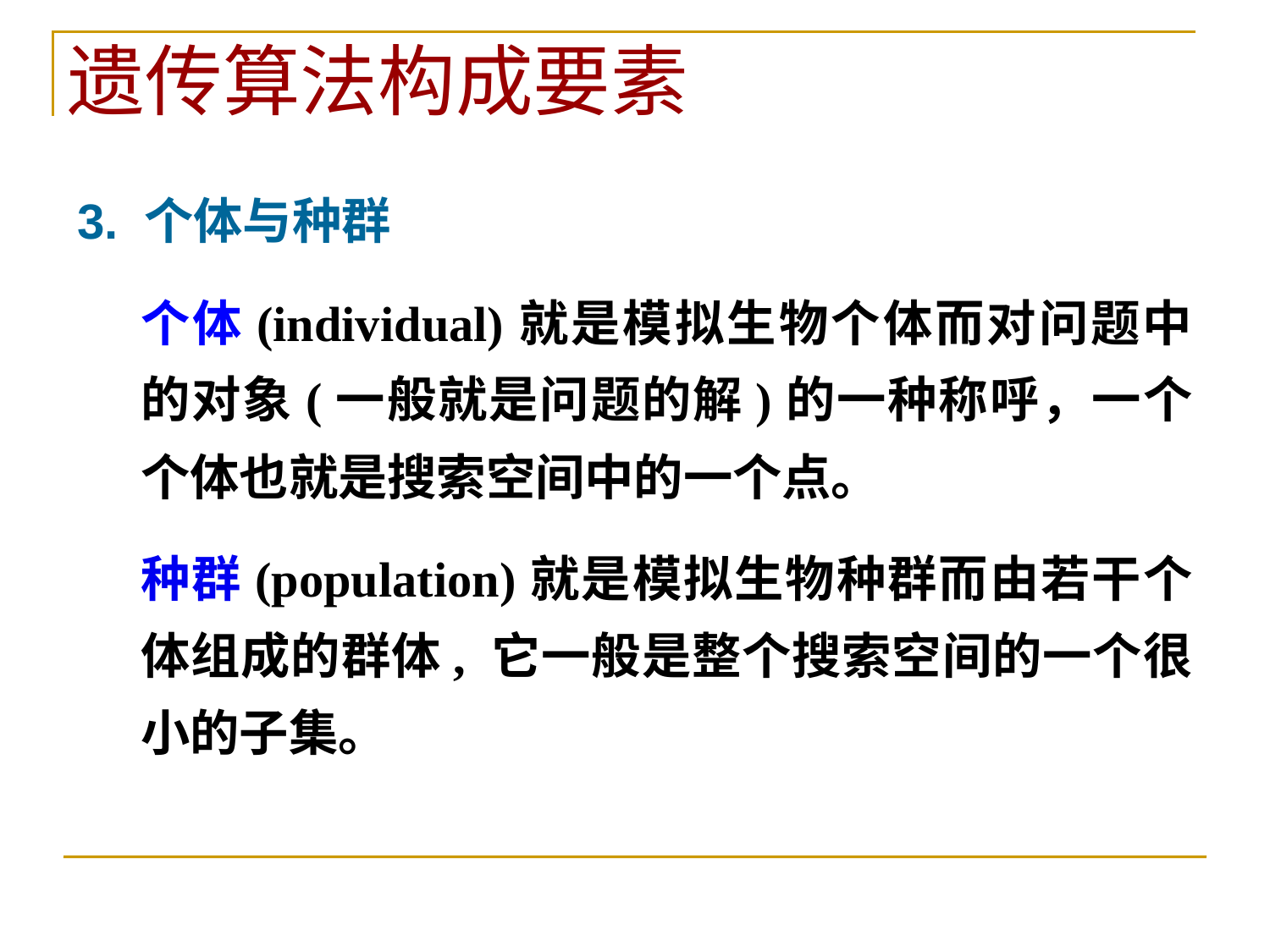

遗传算法构成要素
3. 个体与种群
个体(individual)就是模拟生物个体而对问题中的对象(一般就是问题的解)的一种称呼，一个个体也就是搜索空间中的一个点。
种群(population)就是模拟生物种群而由若干个体组成的群体, 它一般是整个搜索空间的一个很小的子集。